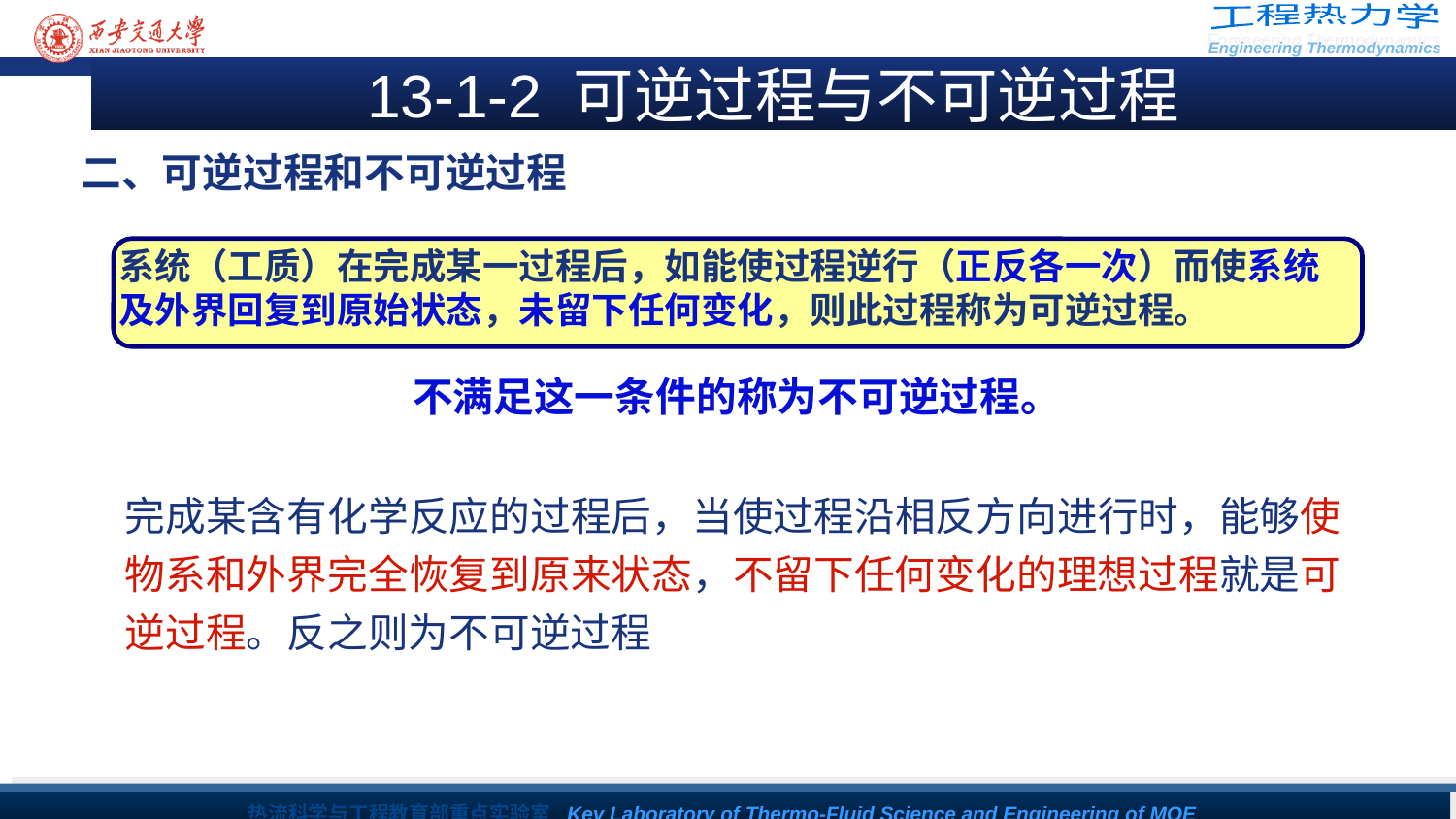

13-1-2 可逆过程与不可逆过程
二、可逆过程和不可逆过程
系统（工质）在完成某一过程后，如能使过程逆行（正反各一次）而使系统
及外界回复到原始状态，未留下任何变化，则此过程称为可逆过程。
不满足这一条件的称为不可逆过程。
完成某含有化学反应的过程后，当使过程沿相反方向进行时，能够使物系和外界完全恢复到原来状态，不留下任何变化的理想过程就是可逆过程。反之则为不可逆过程